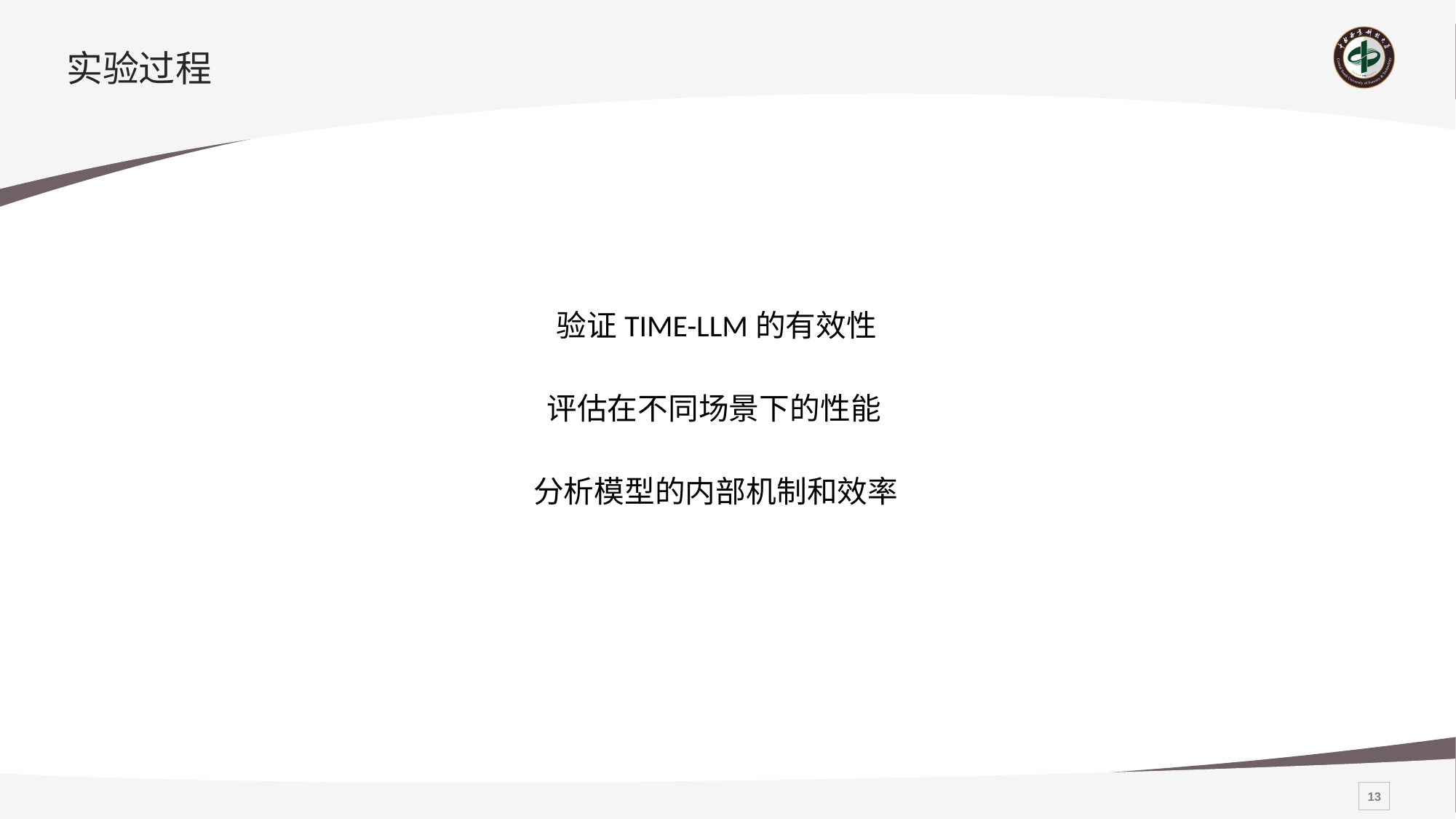

# 实验过程
验证TIME-LLM的有效性
评估在不同场景下的性能
分析模型的内部机制和效率